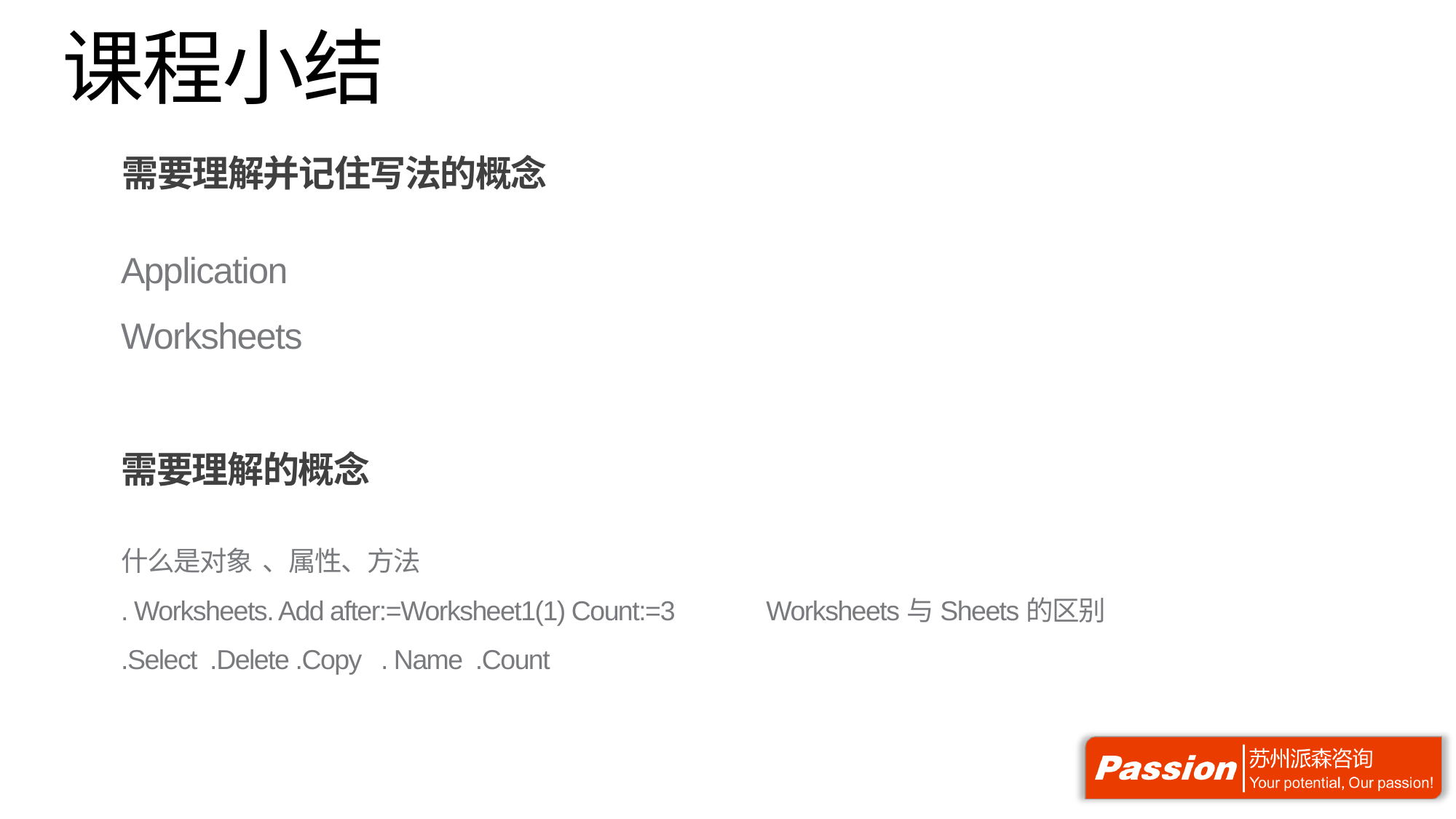

# 课程小结
需要理解并记住写法的概念

Application
Worksheets
需要理解的概念
什么是对象  、属性、方法
. Worksheets. Add after:=Worksheet1(1) Count:=3              Worksheets与Sheets的区别
.Select  .Delete .Copy   . Name  .Count